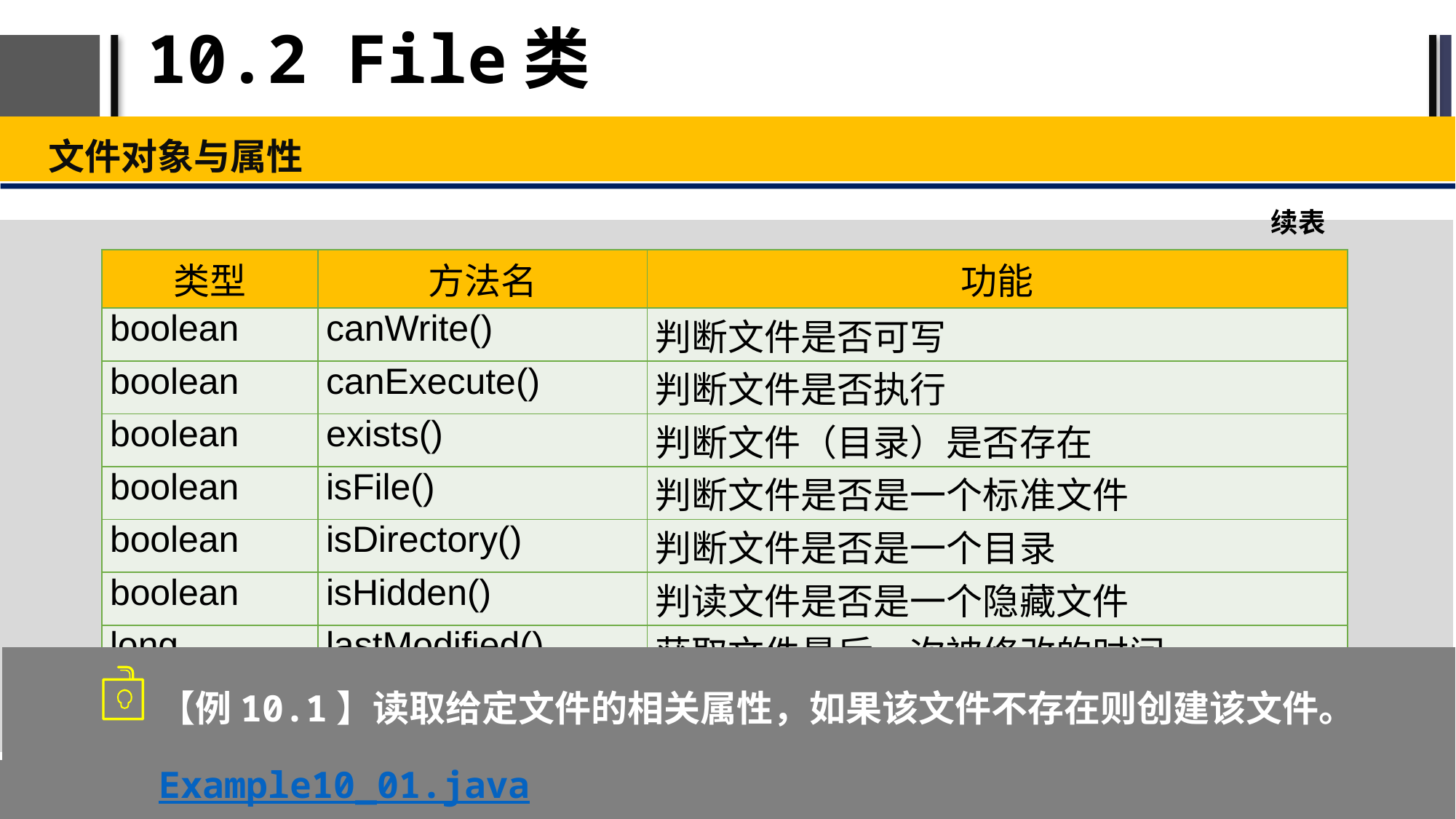

# 10.2 File类

文件对象与属性

续表

| 类型 | 方法名 | 功能 |
| --- | --- | --- |
| boolean | canWrite() | 判断文件是否可写 |
| boolean | canExecute() | 判断文件是否执行 |
| boolean | exists() | 判断文件（目录）是否存在 |
| boolean | isFile() | 判断文件是否是一个标准文件 |
| boolean | isDirectory() | 判断文件是否是一个目录 |
| boolean | isHidden() | 判读文件是否是一个隐藏文件 |
| long | lastModified() | 获取文件最后一次被修改的时间 |

【例10.1】读取给定文件的相关属性，如果该文件不存在则创建该文件。
Example10_01.java